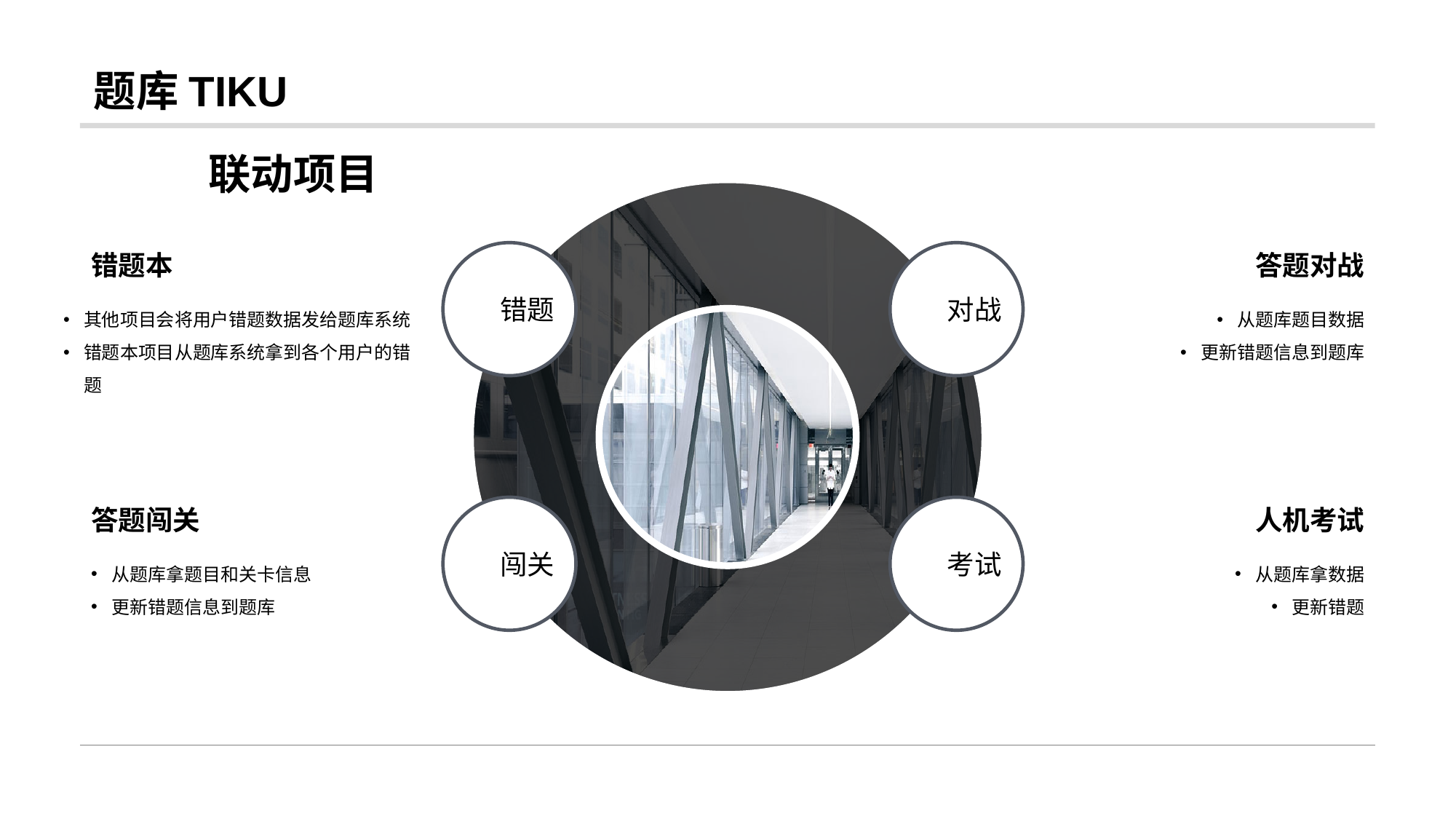

# 题库TIKU
联动项目

错题本
错题
对战
答题对战
从题库题目数据
更新错题信息到题库
其他项目会将用户错题数据发给题库系统
错题本项目从题库系统拿到各个用户的错题
答题闯关
闯关
考试
人机考试
从题库拿题目和关卡信息
更新错题信息到题库
从题库拿数据
更新错题
6